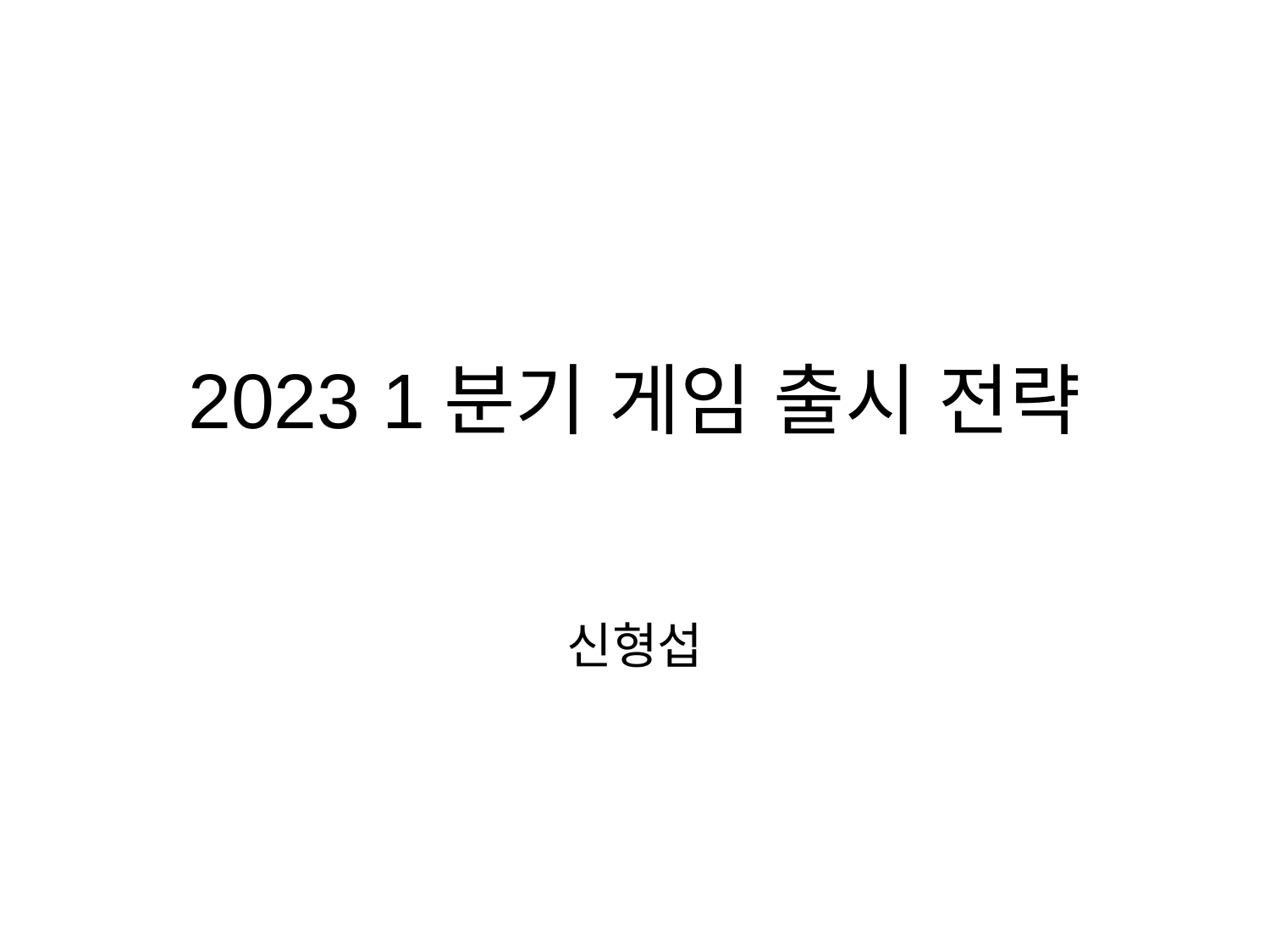

# 2023 1분기 게임 출시 전략

신형섭